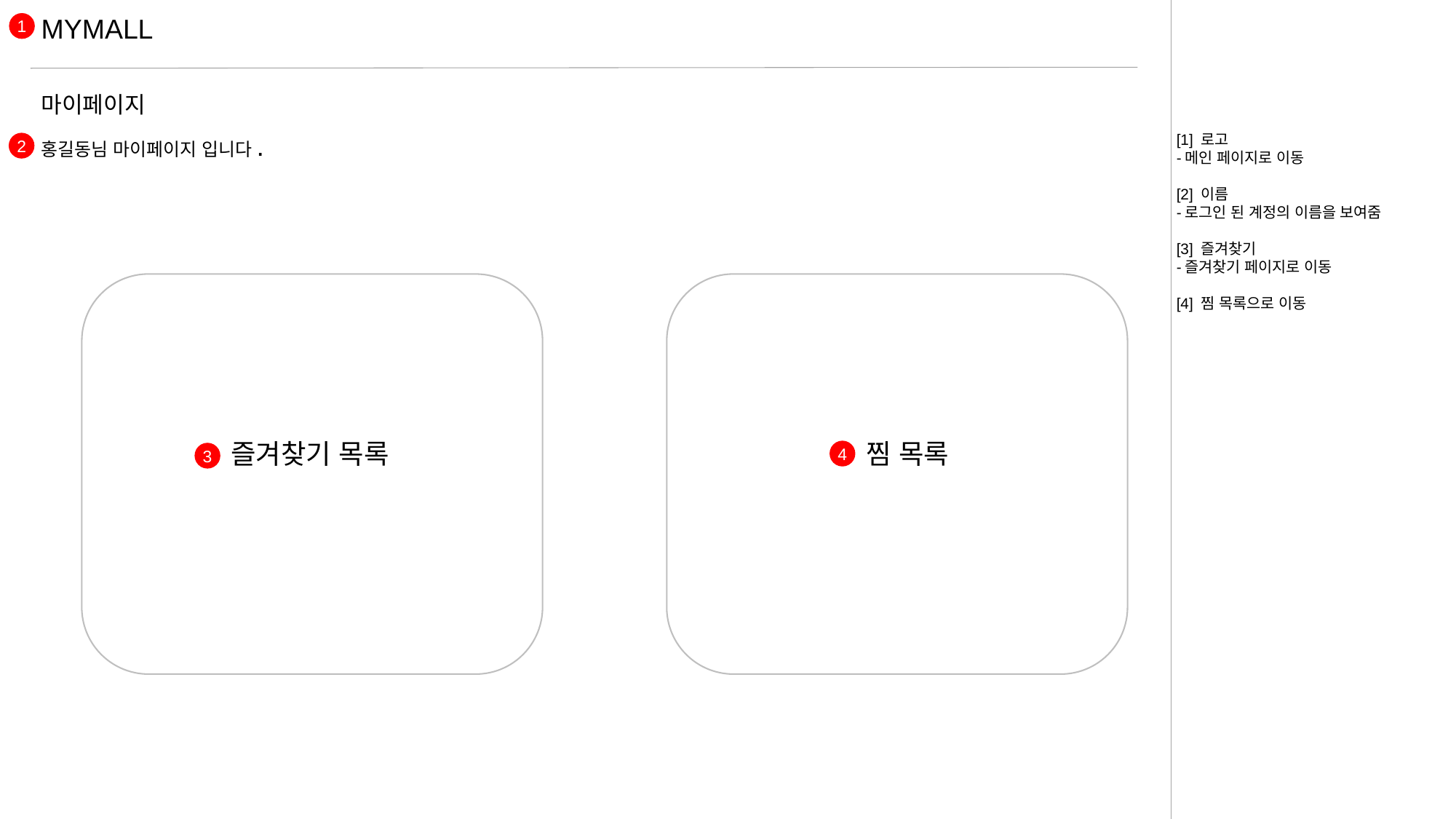

MYMALL
1
마이페이지
홍길동님 마이페이지 입니다.
[1] 로고
-메인 페이지로 이동

[2] 이름
-로그인 된 계정의 이름을 보여줌

[3] 즐겨찾기
-즐겨찾기 페이지로 이동

[4] 찜 목록으로 이동
2

즐겨찾기 목록
찜 목록
4
3